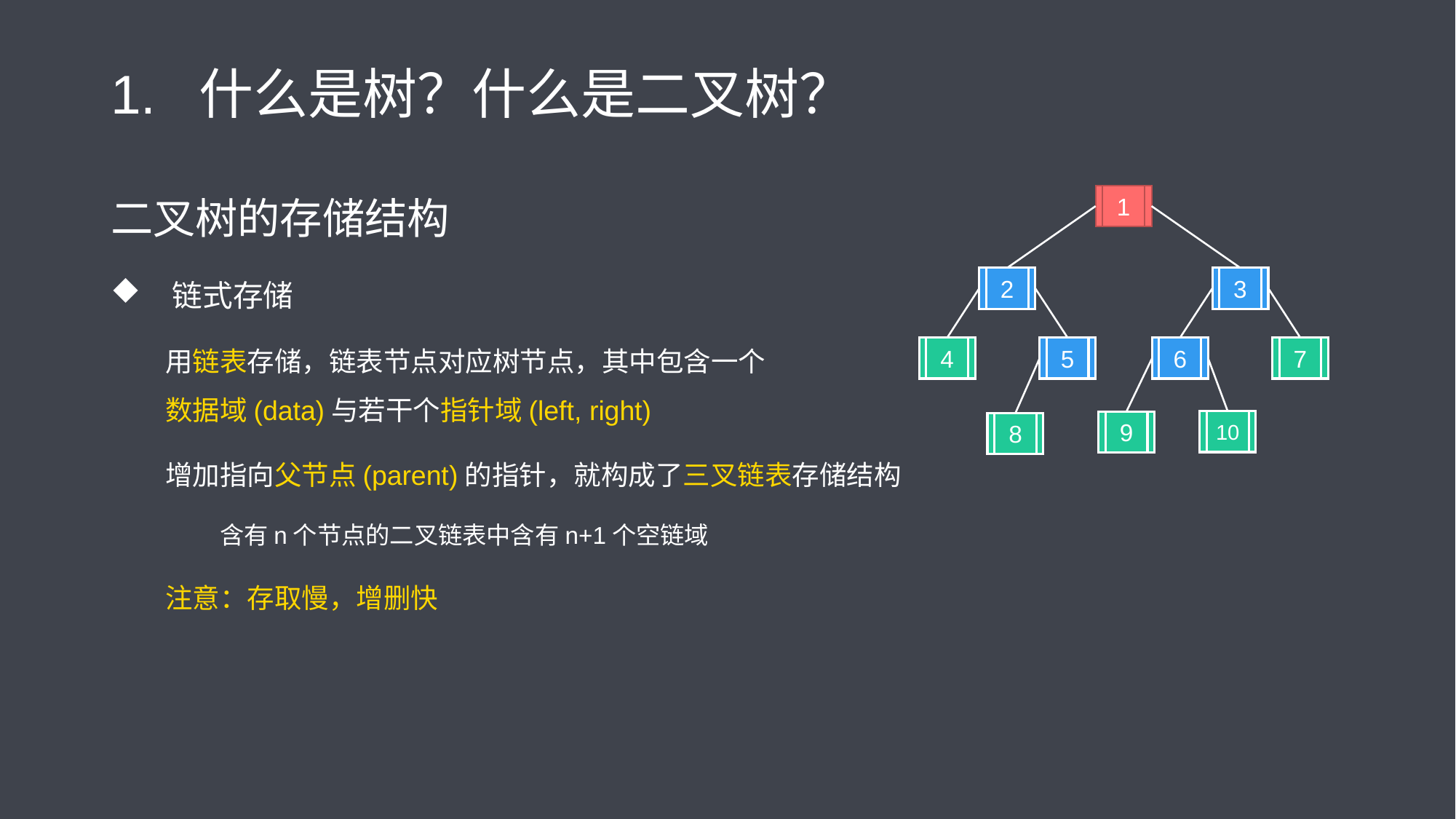

# 什么是树？什么是二叉树？
二叉树的存储结构
链式存储
用链表存储，链表节点对应树节点，其中包含一个
数据域(data)与若干个指针域(left, right)
增加指向父节点(parent)的指针，就构成了三叉链表存储结构
含有n个节点的二叉链表中含有n+1个空链域
注意：存取慢，增删快

1
2
3
4
5
6
7

9
8
10